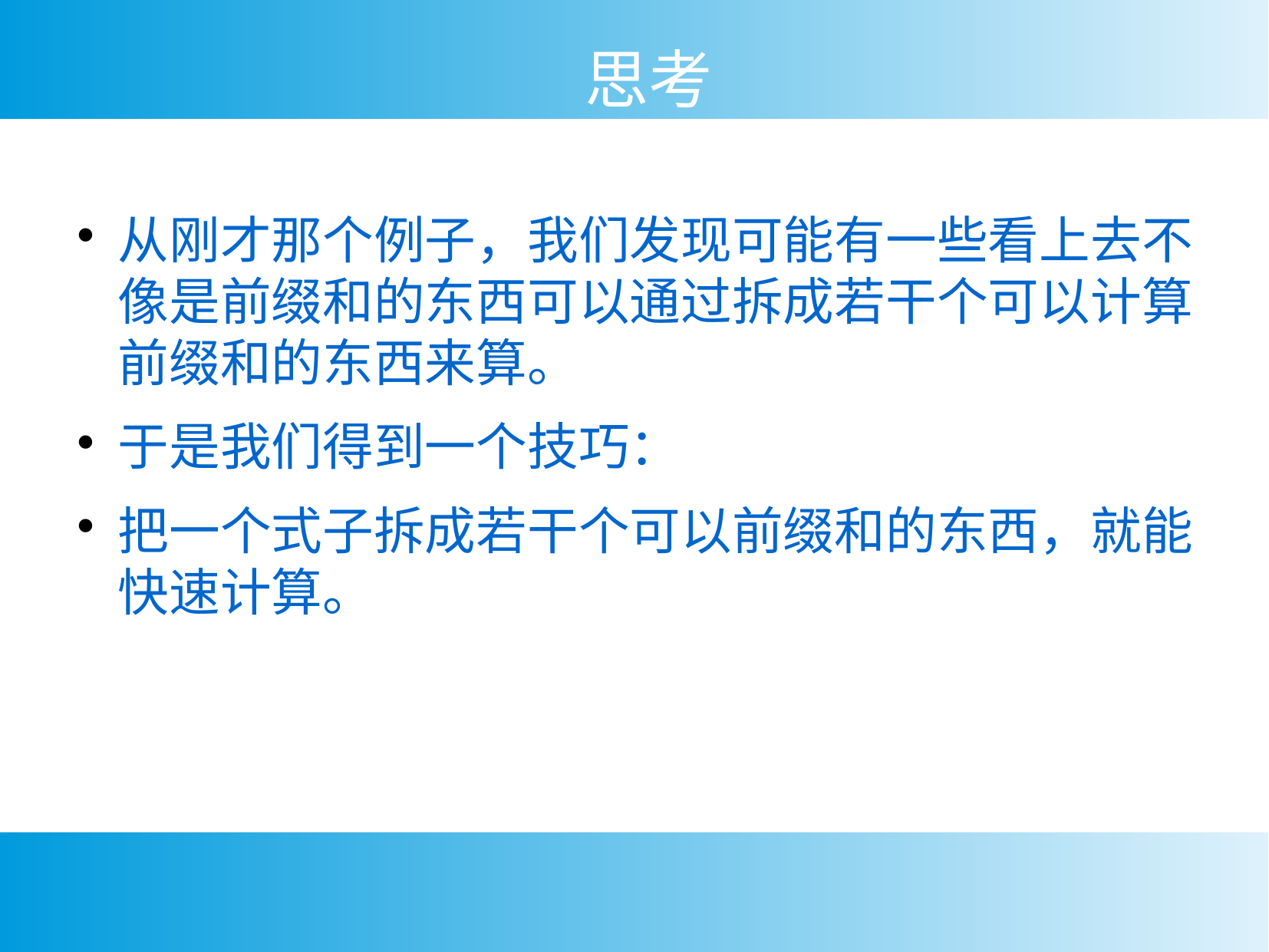

思考
从刚才那个例子，我们发现可能有一些看上去不像是前缀和的东西可以通过拆成若干个可以计算前缀和的东西来算。
于是我们得到一个技巧：
把一个式子拆成若干个可以前缀和的东西，就能快速计算。